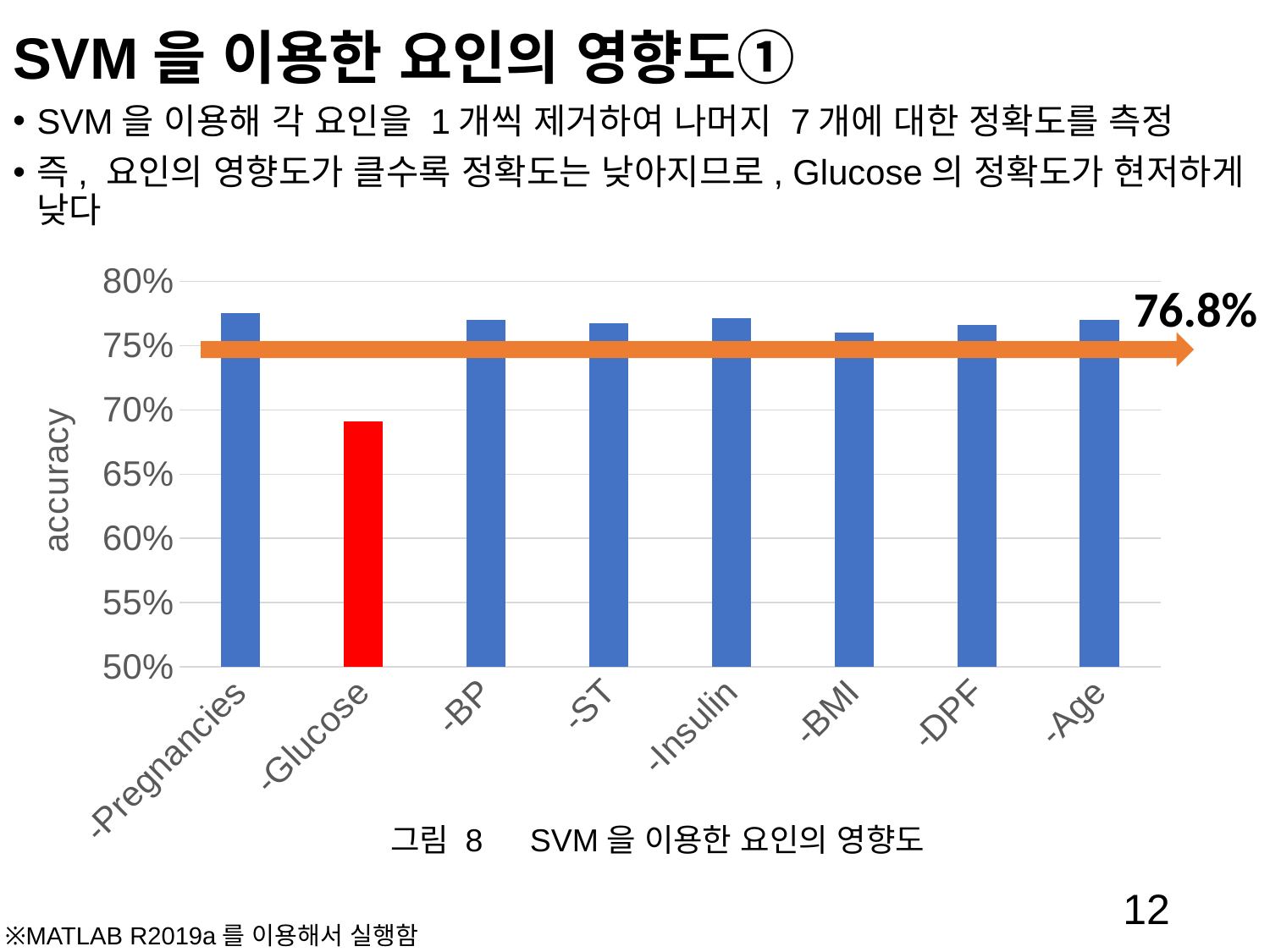

# SVM을 이용한 요인의 영향도①
SVM을 이용해 각 요인을 1개씩 제거하여 나머지 7개에 대한 정확도를 측정
즉, 요인의 영향도가 클수록 정확도는 낮아지므로, Glucose의 정확도가 현저하게 낮다

### Chart

| Category |  |
|---|---|
| -Pregnancies | 0.775 |
| -Glucose | 0.691 |
| -BP | 0.77 |
| -ST | 0.767 |
| -Insulin | 0.771 |
| -BMI | 0.76 |
| -DPF | 0.766 |
| -Age | 0.77 |
 76.8%
그림 8　SVM을 이용한 요인의 영향도
12
※MATLAB R2019a를 이용해서 실행함